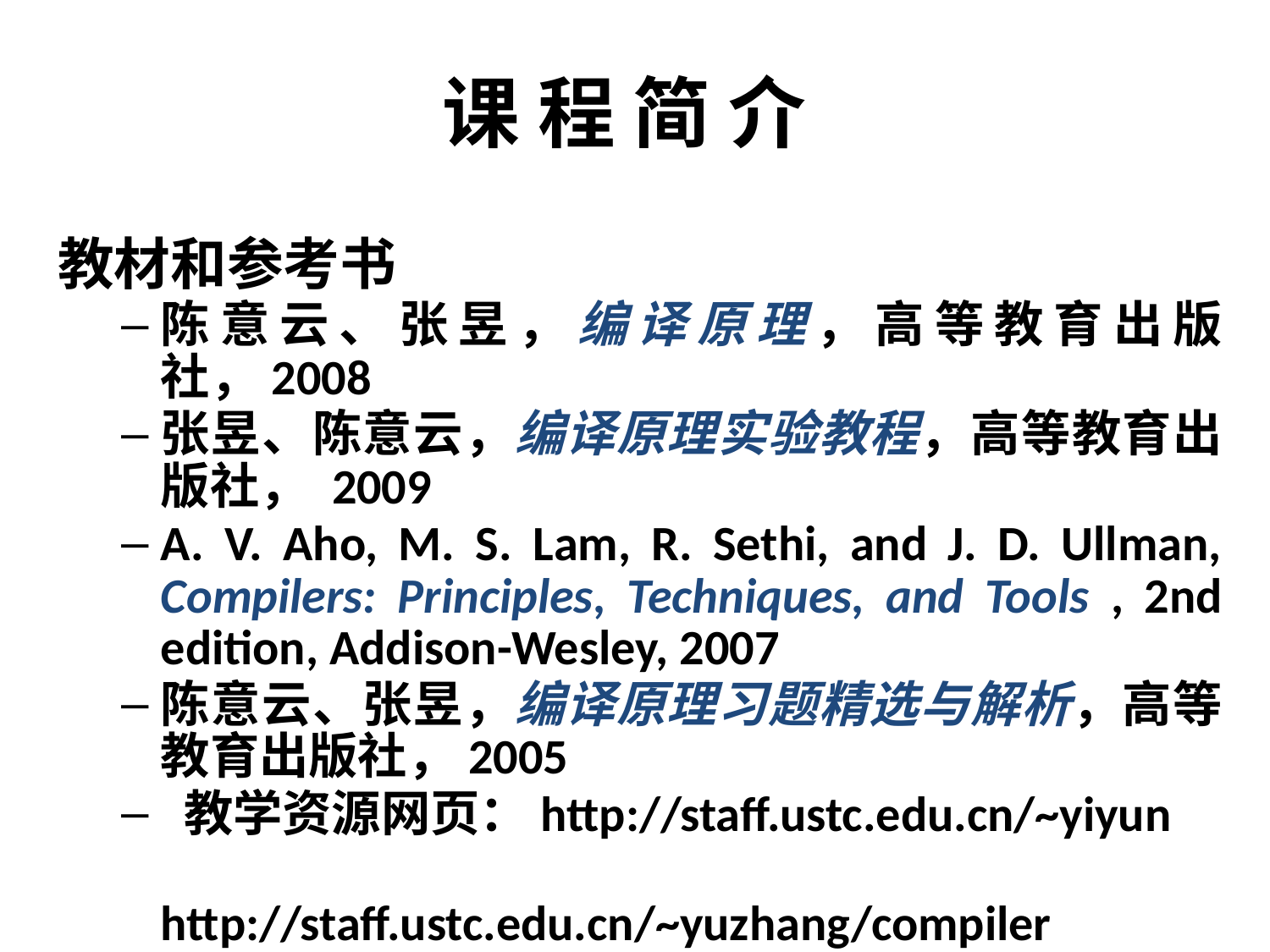

# 课 程 简 介
教材和参考书
陈意云、张昱，编译原理，高等教育出版社，2008
张昱、陈意云，编译原理实验教程，高等教育出版社， 2009
A. V. Aho, M. S. Lam, R. Sethi, and J. D. Ullman, Compilers: Principles, Techniques, and Tools , 2nd edition, Addison-Wesley, 2007
陈意云、张昱，编译原理习题精选与解析，高等教育出版社，2005
 教学资源网页：http://staff.ustc.edu.cn/~yiyun
		      http://staff.ustc.edu.cn/~yuzhang/compiler